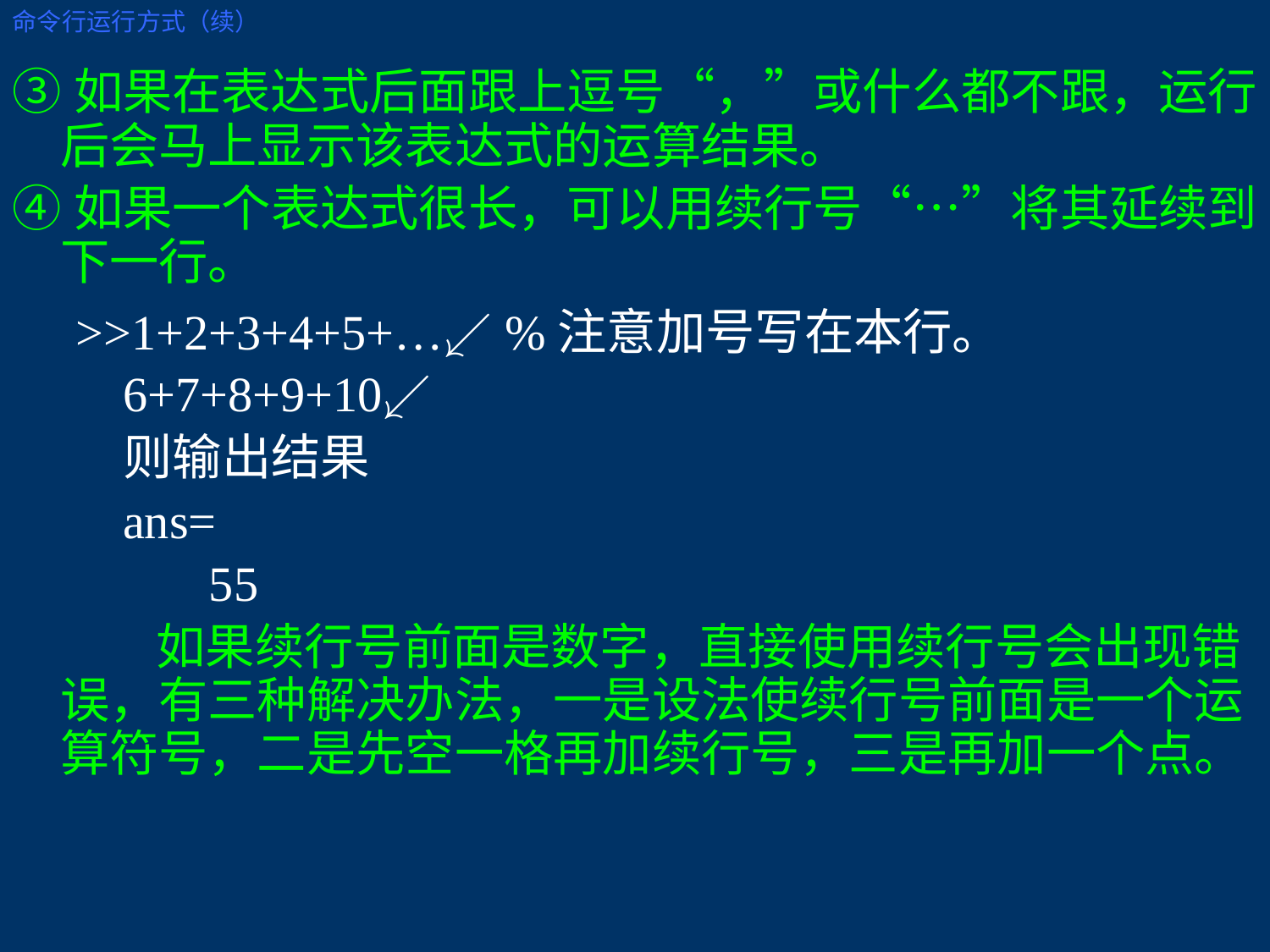

命令行运行方式（续）
③如果在表达式后面跟上逗号“，”或什么都不跟，运行后会马上显示该表达式的运算结果。
④如果一个表达式很长，可以用续行号“…”将其延续到下一行。
>>1+2+3+4+5+…↙ %注意加号写在本行。
         6+7+8+9+10↙
         则输出结果
         ans=
                55
            如果续行号前面是数字，直接使用续行号会出现错误，有三种解决办法，一是设法使续行号前面是一个运算符号，二是先空一格再加续行号，三是再加一个点。